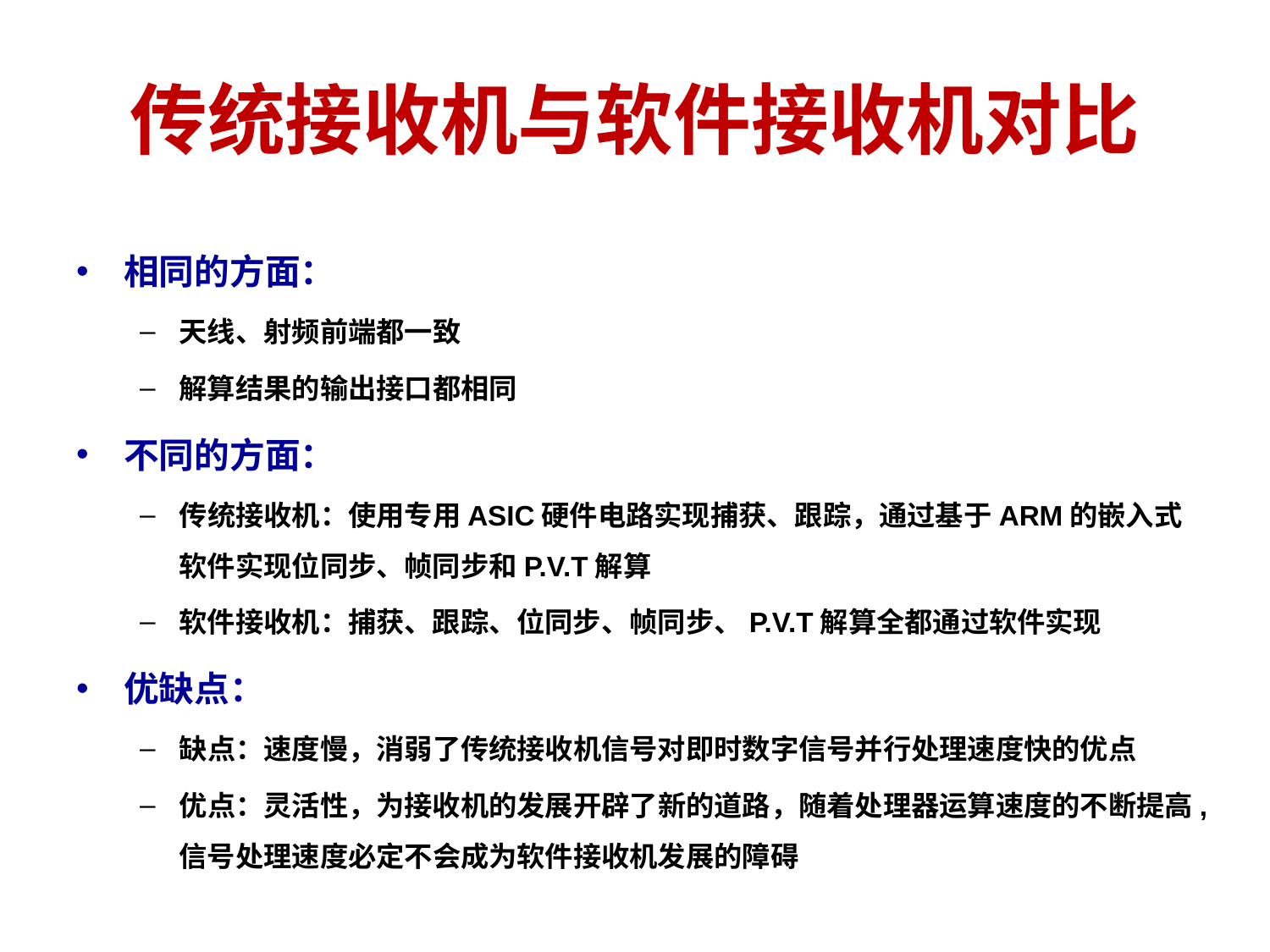

# 传统接收机与软件接收机对比
相同的方面：
天线、射频前端都一致
解算结果的输出接口都相同
不同的方面：
传统接收机：使用专用ASIC硬件电路实现捕获、跟踪，通过基于ARM的嵌入式软件实现位同步、帧同步和P.V.T解算
软件接收机：捕获、跟踪、位同步、帧同步、P.V.T解算全都通过软件实现
优缺点：
缺点：速度慢，消弱了传统接收机信号对即时数字信号并行处理速度快的优点
优点：灵活性，为接收机的发展开辟了新的道路，随着处理器运算速度的不断提高,信号处理速度必定不会成为软件接收机发展的障碍